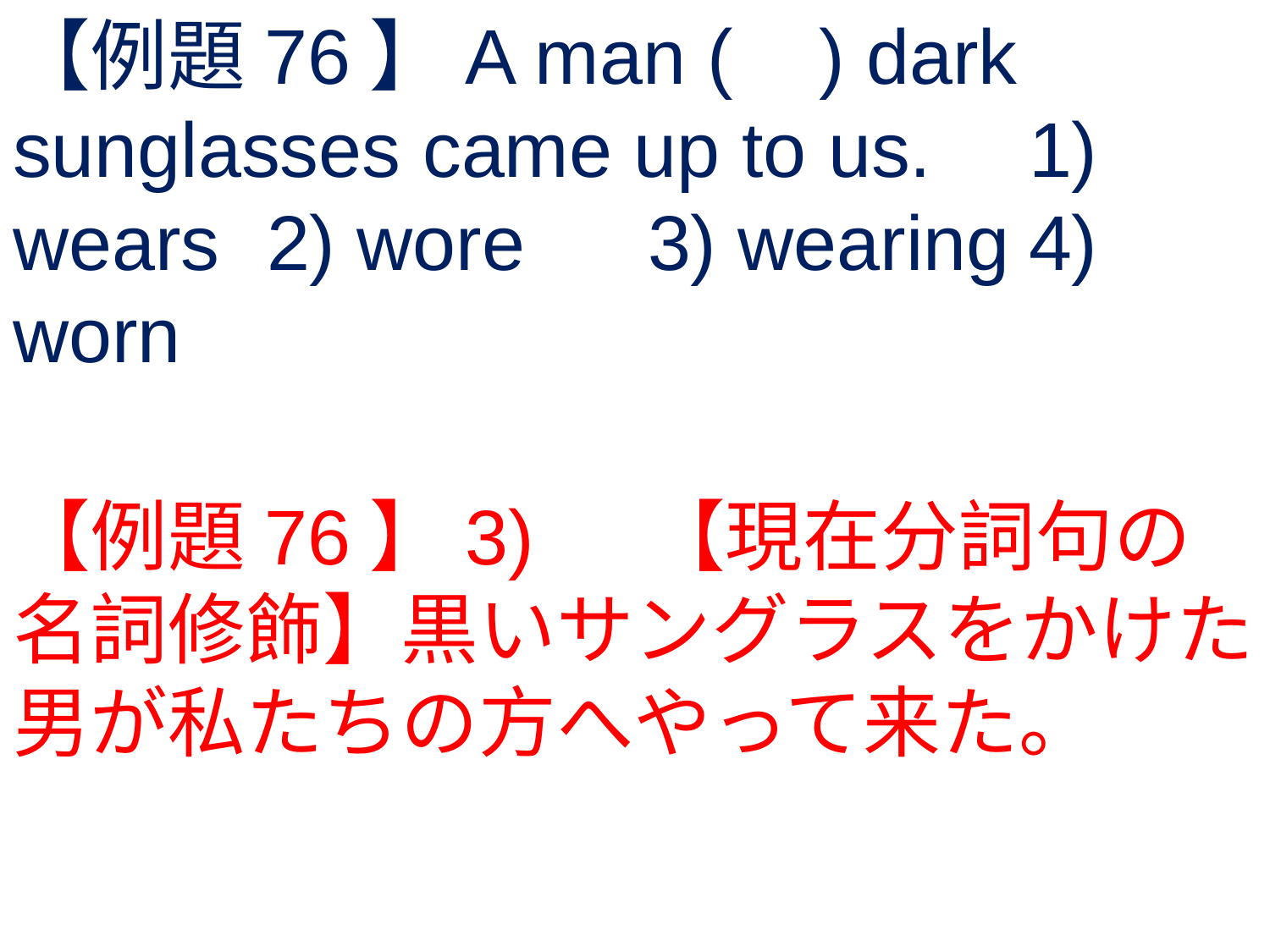

# 【例題76】A man (    ) dark sunglasses came up to us.	1) wears	2) wore	3) wearing	4) worn
【例題76】3) 	【現在分詞句の名詞修飾】黒いサングラスをかけた男が私たちの方へやって来た。